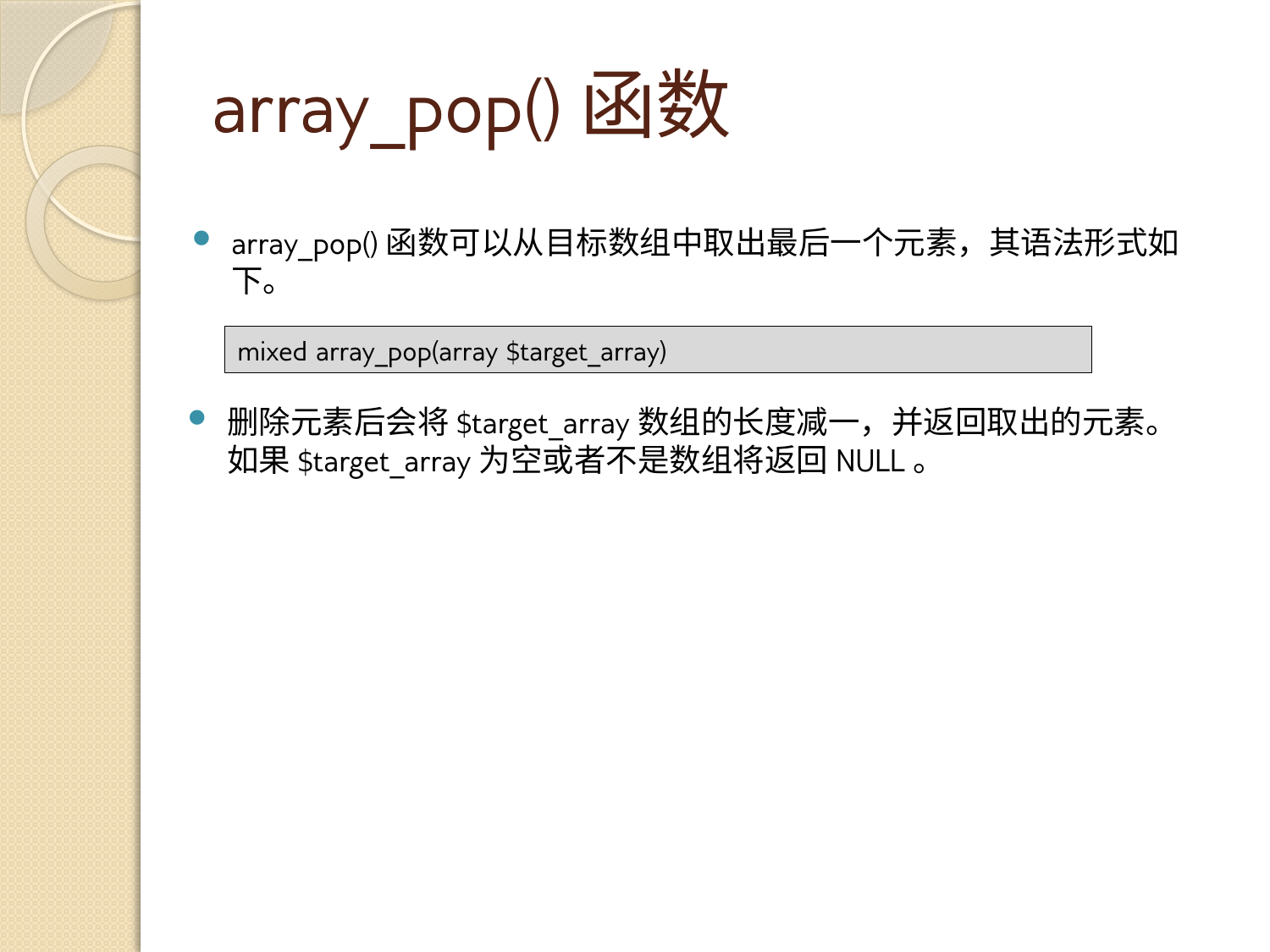

# array_pop()函数
array_pop()函数可以从目标数组中取出最后一个元素，其语法形式如下。
mixed array_pop(array $target_array)
删除元素后会将$target_array数组的长度减一，并返回取出的元素。如果$target_array为空或者不是数组将返回NULL。